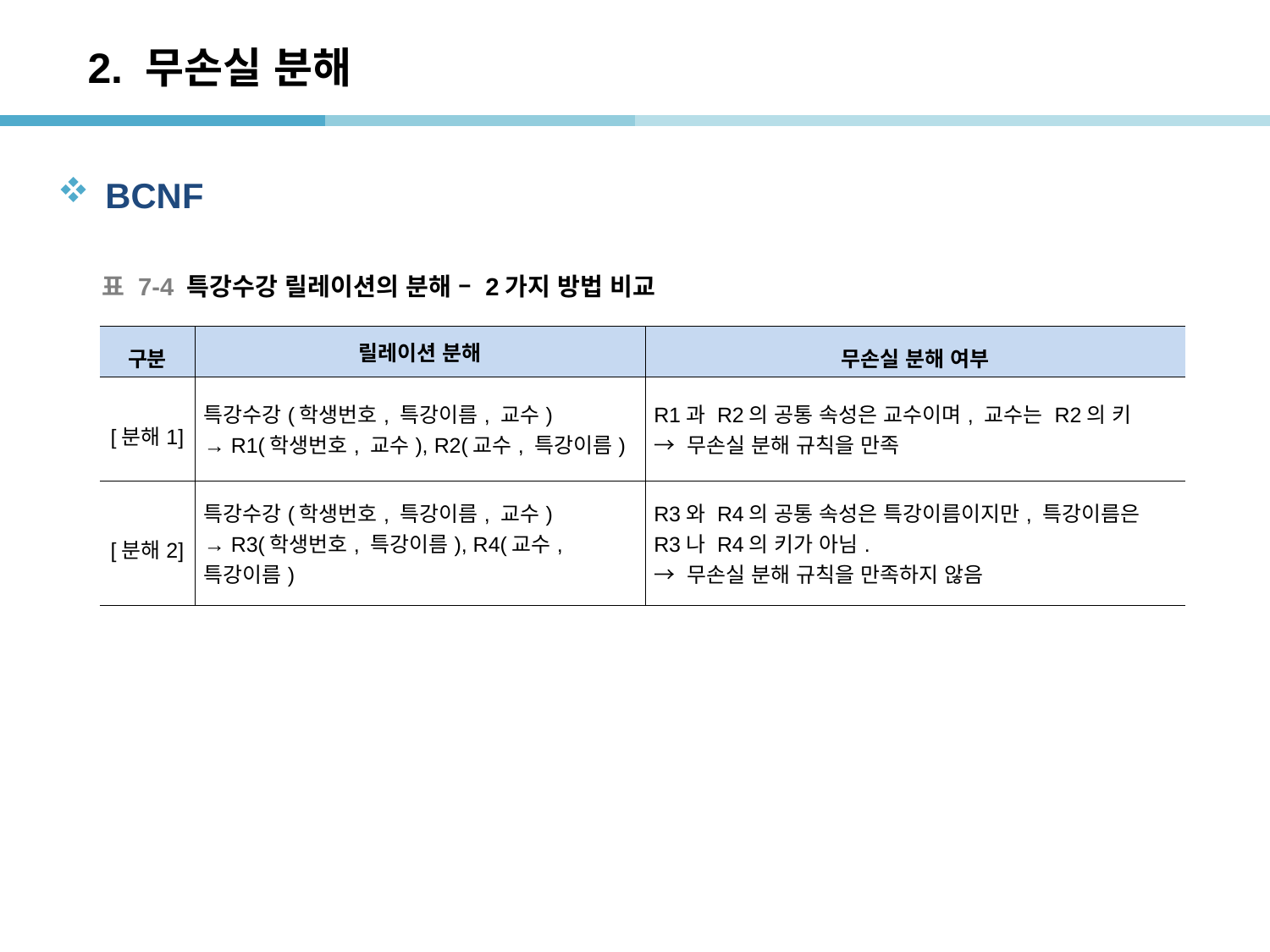

# 2. 무손실 분해
BCNF
표 7-4 특강수강 릴레이션의 분해 – 2가지 방법 비교
| 구분 | 릴레이션 분해 | 무손실 분해 여부 |
| --- | --- | --- |
| [분해1] | 특강수강(학생번호, 특강이름, 교수) → R1(학생번호, 교수), R2(교수, 특강이름) | R1과 R2의 공통 속성은 교수이며, 교수는 R2의 키 → 무손실 분해 규칙을 만족 |
| [분해2] | 특강수강(학생번호, 특강이름, 교수) → R3(학생번호, 특강이름), R4(교수, 특강이름) | R3와 R4의 공통 속성은 특강이름이지만, 특강이름은 R3나 R4의 키가 아님. → 무손실 분해 규칙을 만족하지 않음 |